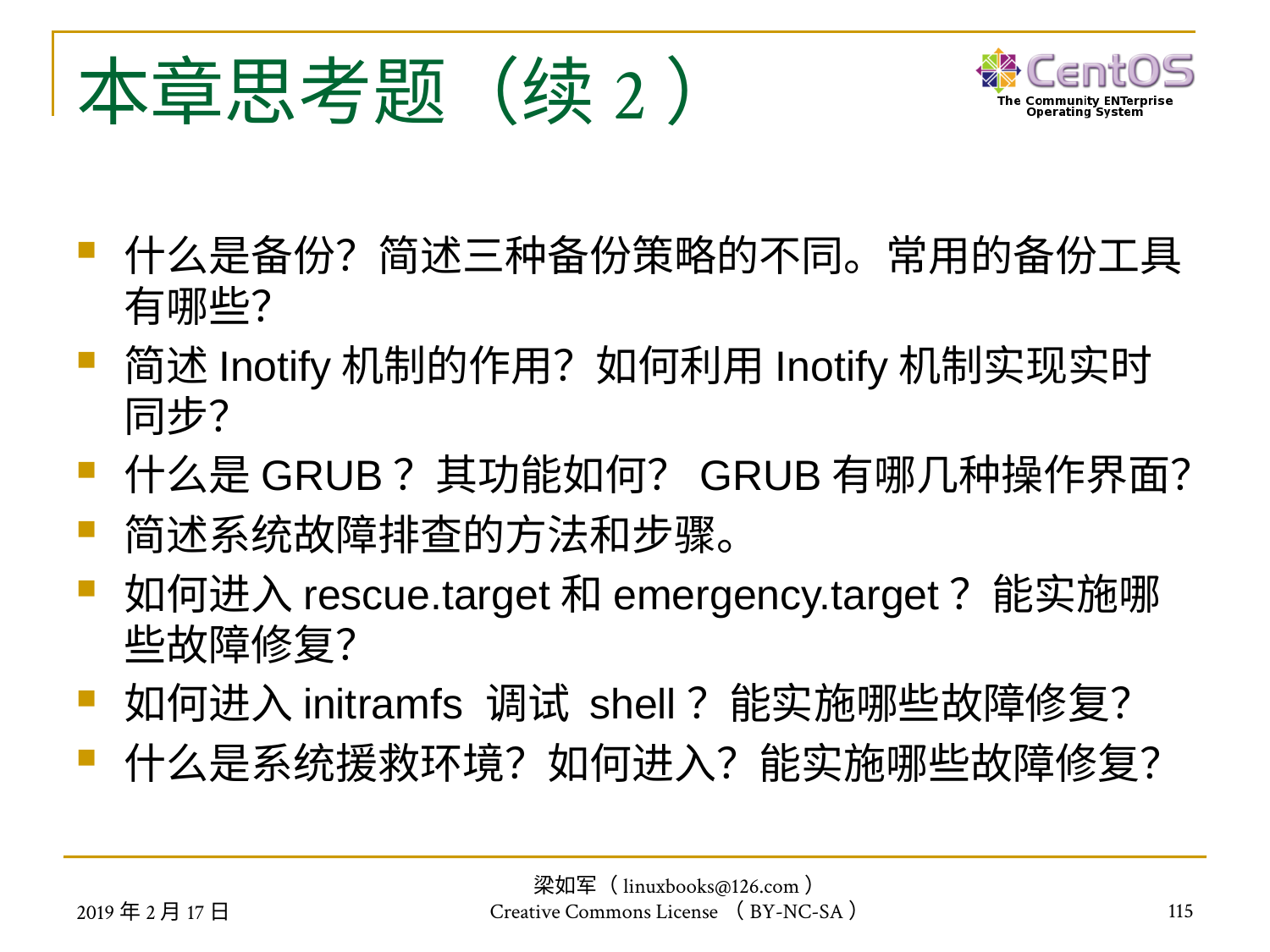

# 本章思考题（续2）
什么是备份？简述三种备份策略的不同。常用的备份工具有哪些？
简述Inotify机制的作用？如何利用Inotify机制实现实时同步？
什么是GRUB？其功能如何？GRUB有哪几种操作界面？
简述系统故障排查的方法和步骤。
如何进入rescue.target和emergency.target？能实施哪些故障修复？
如何进入initramfs 调试 shell？能实施哪些故障修复？
什么是系统援救环境？如何进入？能实施哪些故障修复？

梁如军（linuxbooks@126.com）
Creative Commons License（BY-NC-SA）
2019年2月17日
115